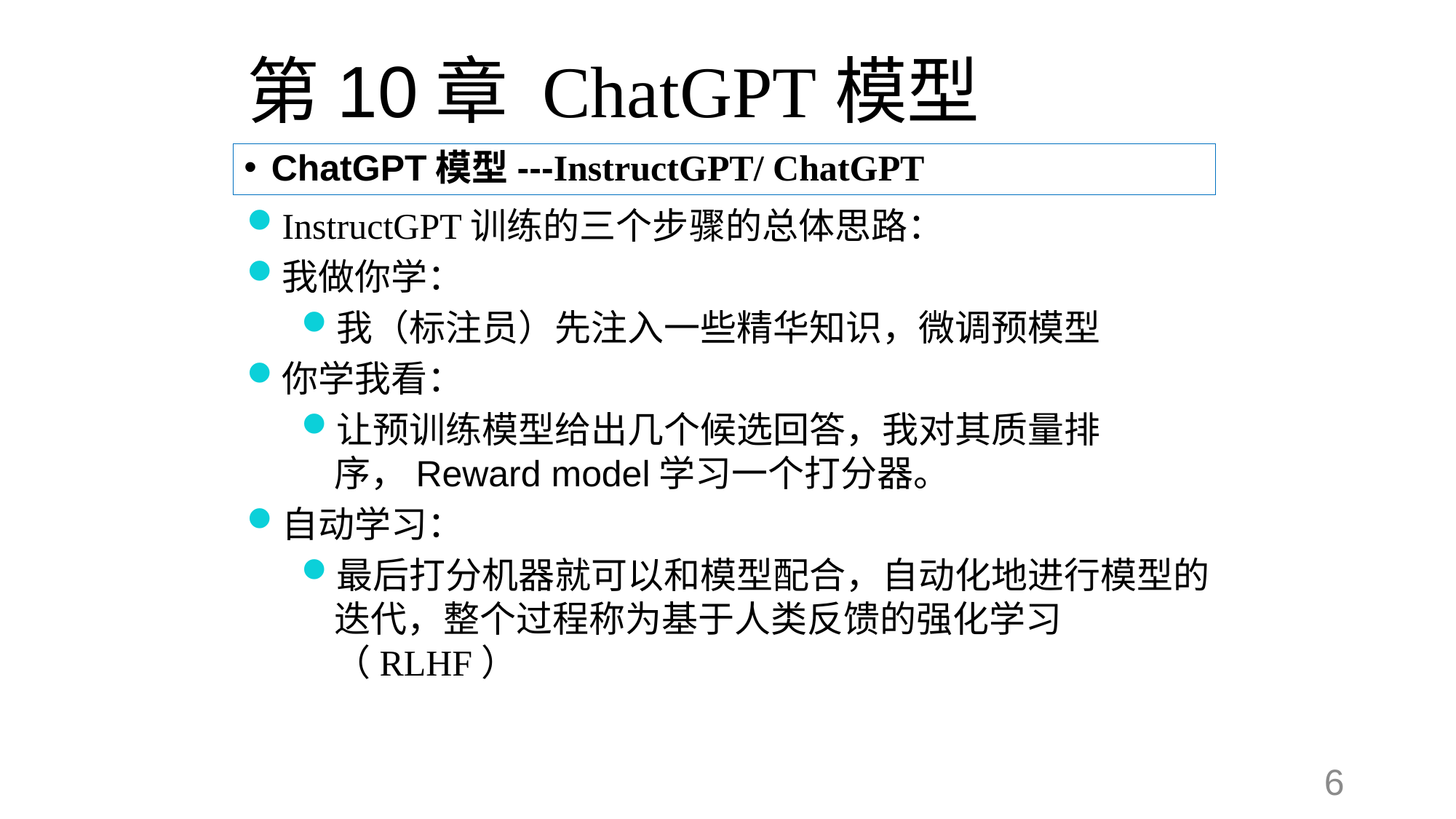

# 第10章 ChatGPT模型
ChatGPT模型---InstructGPT/ ChatGPT

InstructGPT训练的三个步骤的总体思路：
我做你学：
我（标注员）先注入一些精华知识，微调预模型
你学我看：
让预训练模型给出几个候选回答，我对其质量排序，Reward model学习一个打分器。
自动学习：
最后打分机器就可以和模型配合，自动化地进行模型的迭代，整个过程称为基于人类反馈的强化学习（RLHF）

6